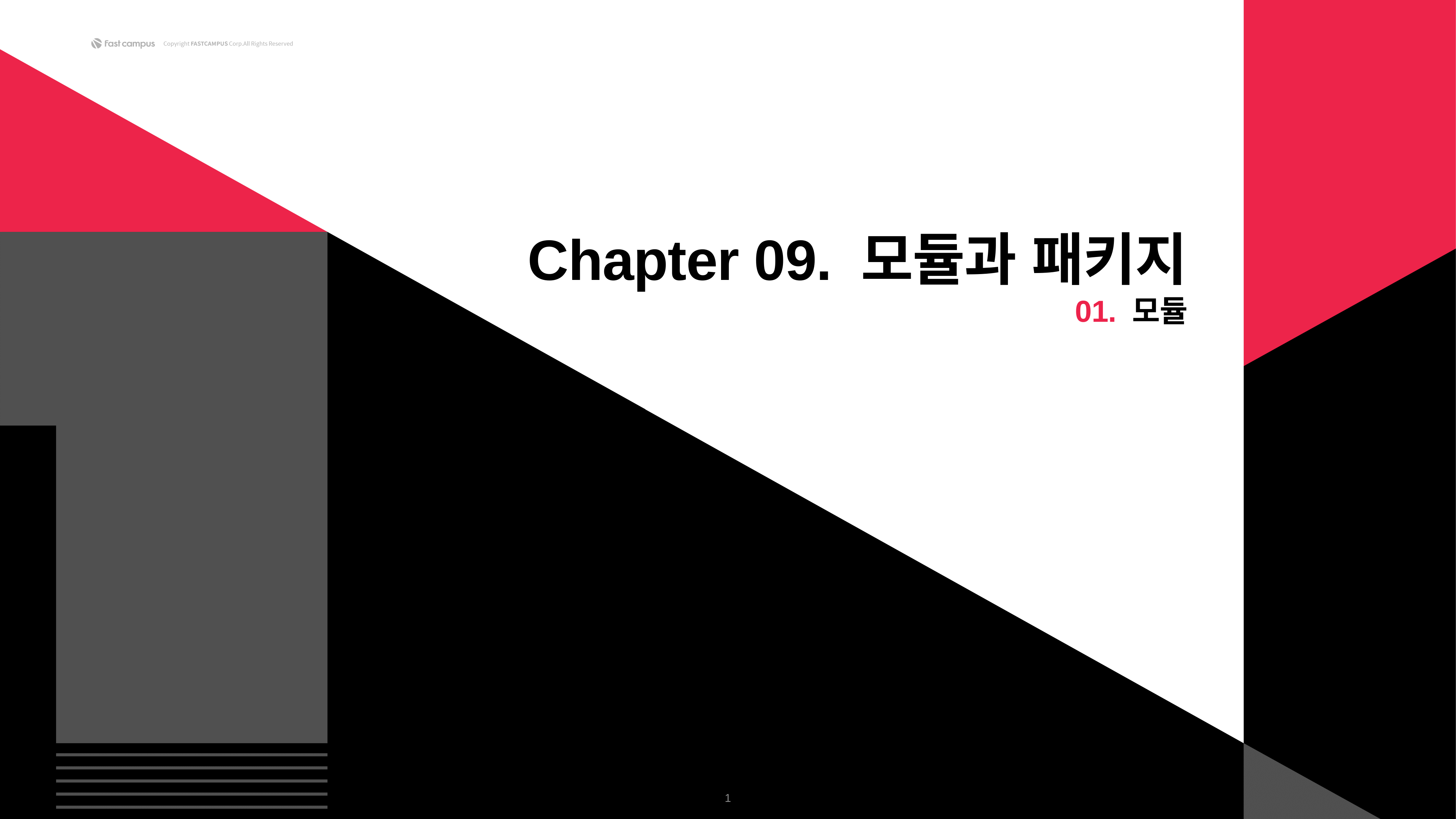

Chapter 09. 모듈과 패키지
01. 모듈
1